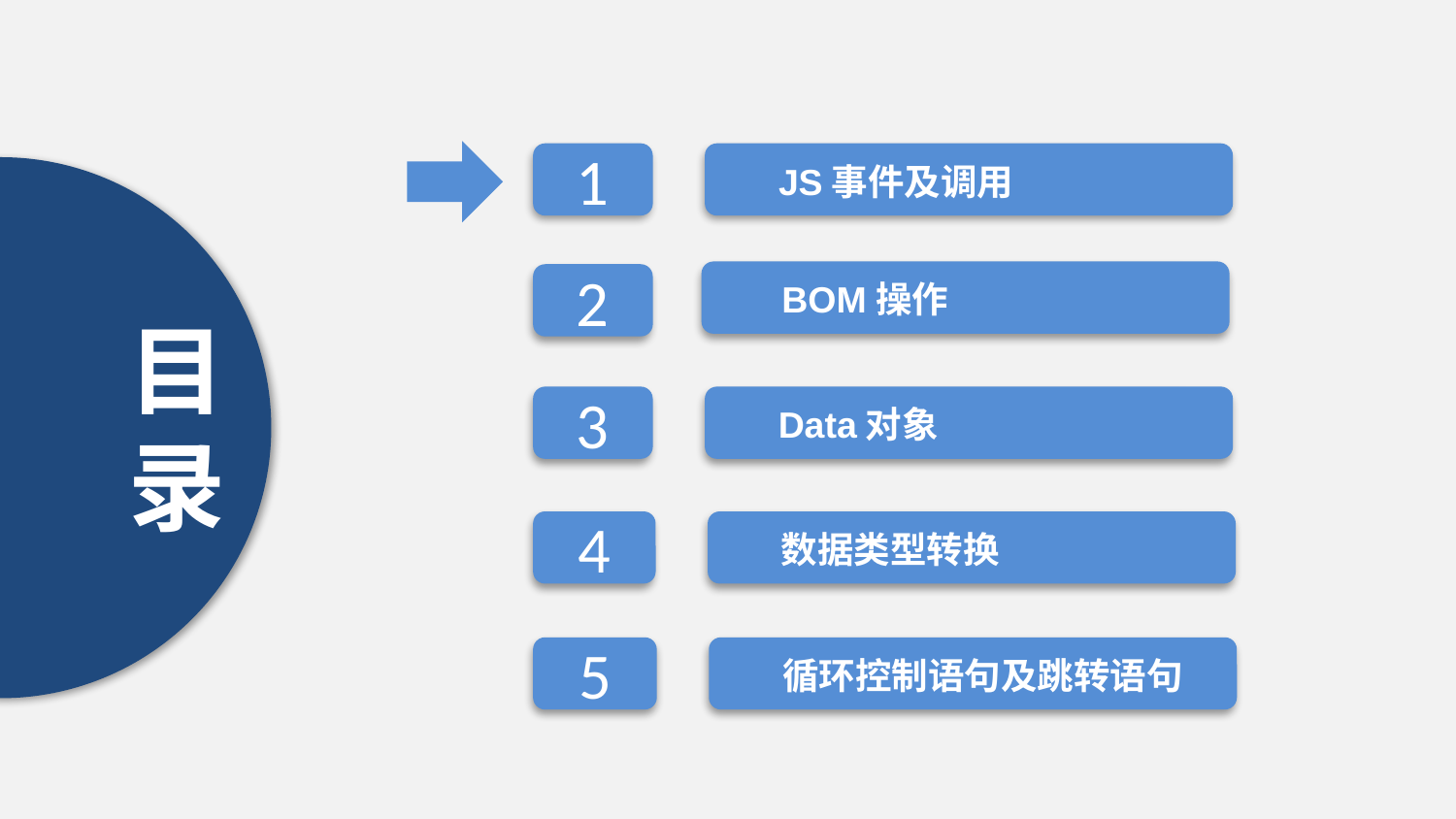

1

JS事件及调用

目
录

BOM操作
2
3

Data对象
4

数据类型转换
5

循环控制语句及跳转语句